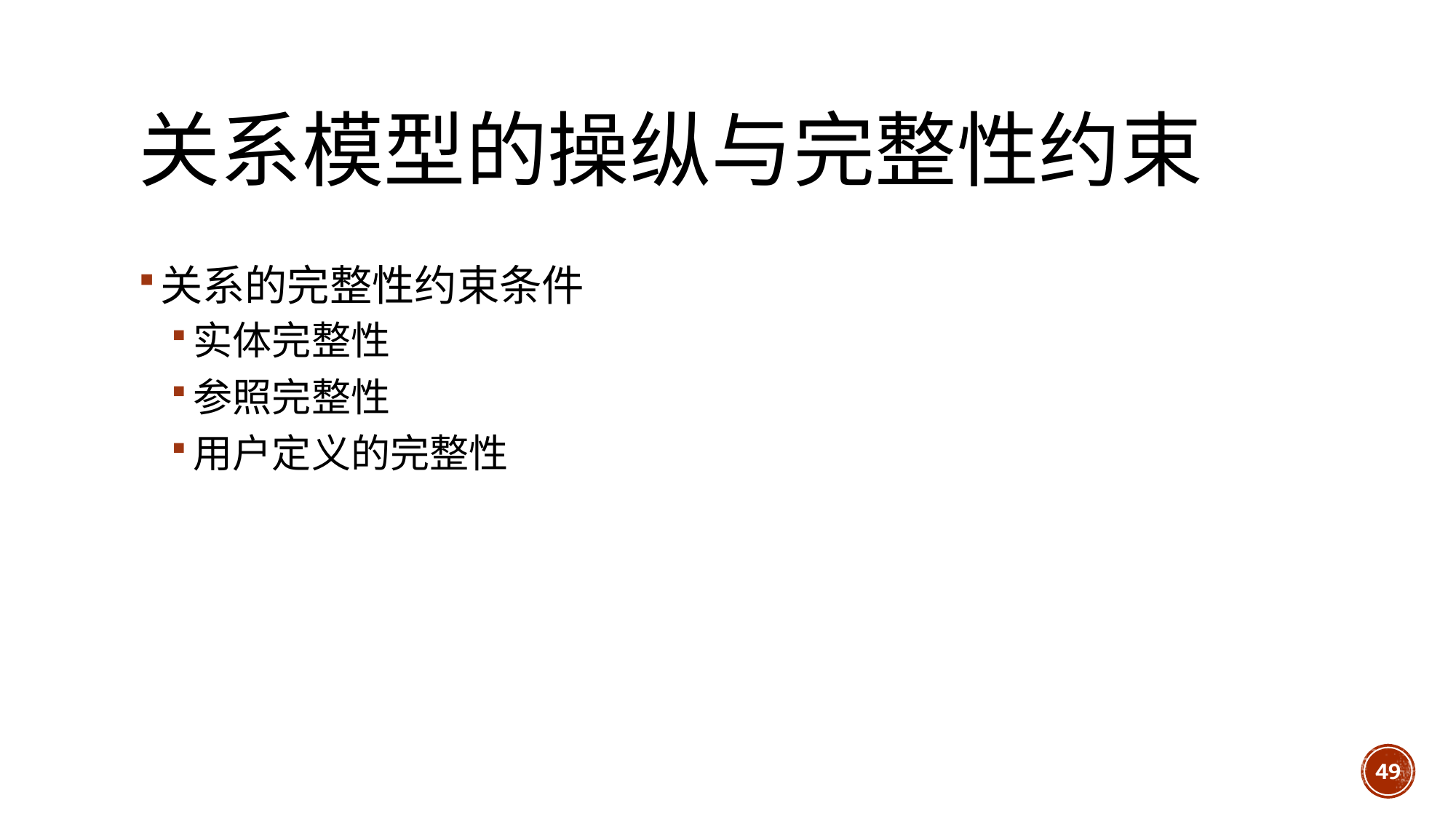

# 关系模型的操纵与完整性约束
关系的完整性约束条件
实体完整性
参照完整性
用户定义的完整性

49